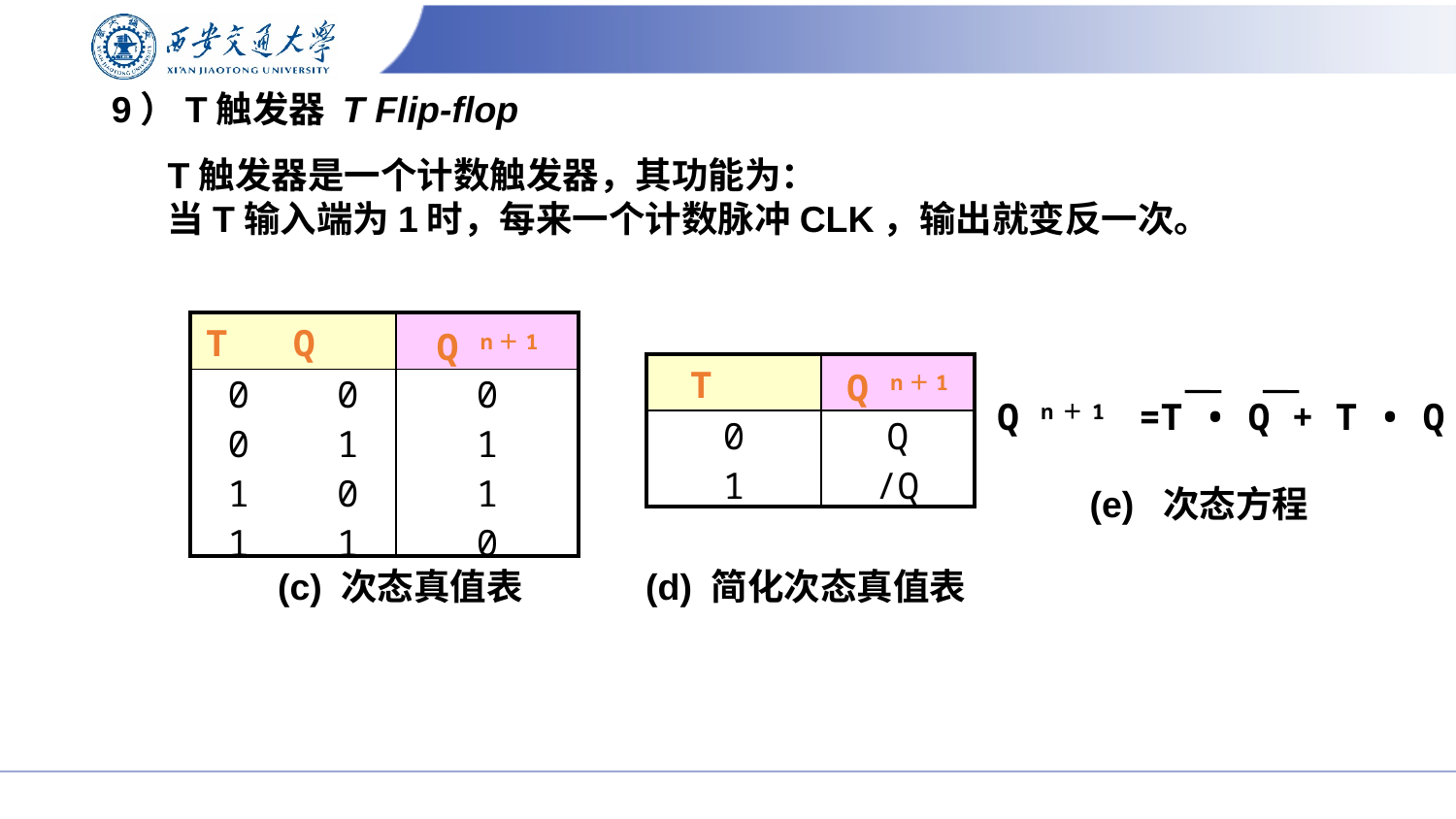

# 9）T触发器 T Flip-flop
T触发器是一个计数触发器，其功能为：
当T输入端为1时，每来一个计数脉冲CLK，输出就变反一次。
| T Q | Q n＋1 |
| --- | --- |
| 0 0 0 1 1 0 1 1 | 0 1 1 0 |
| T | Q n＋1 |
| --- | --- |
| 0 1 | Q /Q |
Q n＋1  =T • Q + T • Q

(e)  次态方程
(c) 次态真值表
(d) 简化次态真值表